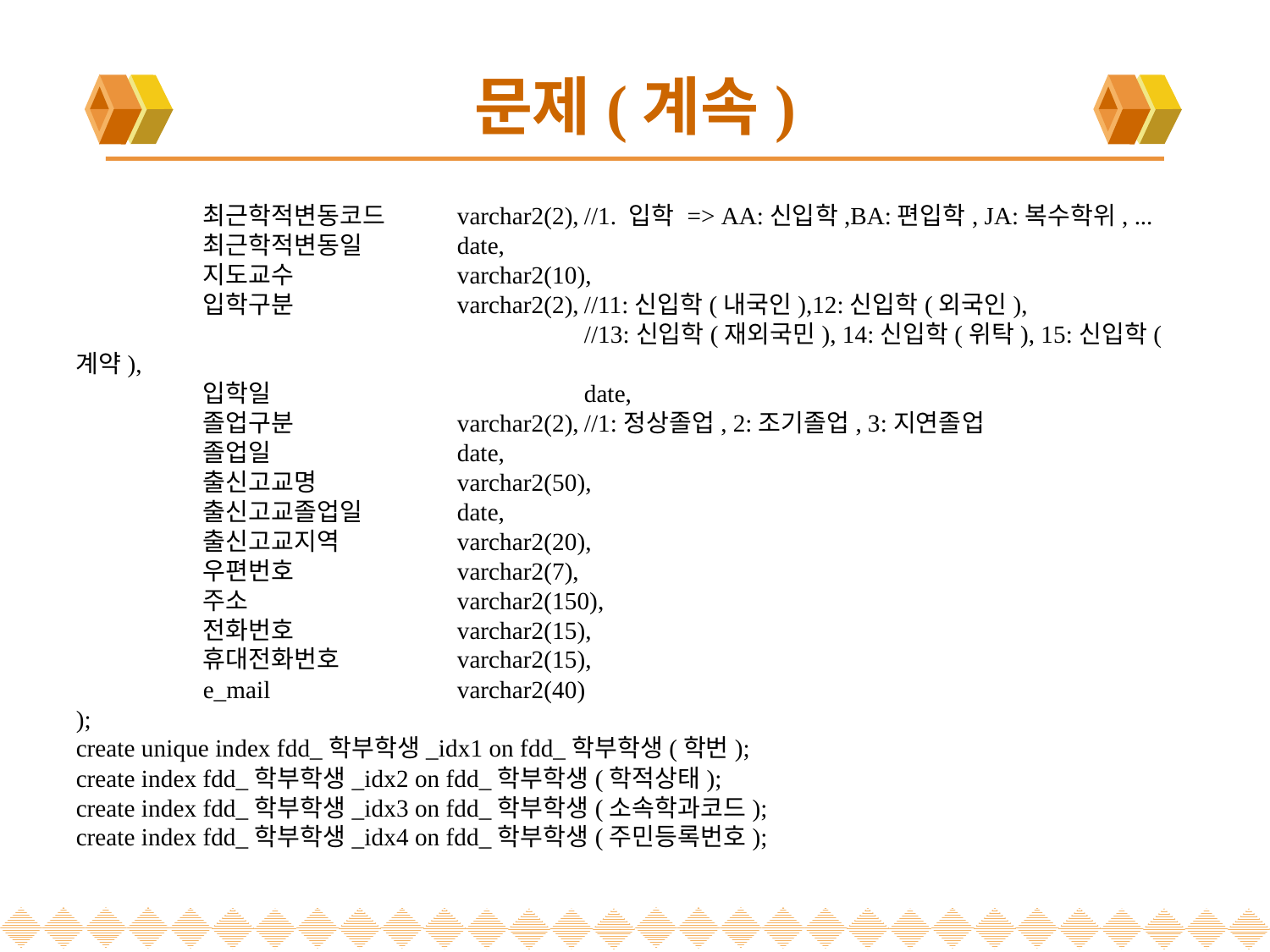

# 문제(계속)
	최근학적변동코드	varchar2(2),	//1. 입학 => AA:신입학,BA:편입학, JA:복수학위, ...
	최근학적변동일	date,
	지도교수		varchar2(10),
	입학구분		varchar2(2),	//11:신입학(내국인),12:신입학(외국인),
				//13:신입학(재외국민), 14:신입학(위탁), 15:신입학(계약),
	입학일			date,
	졸업구분		varchar2(2),	//1:정상졸업, 2:조기졸업, 3:지연졸업
	졸업일		date,
    	출신고교명		varchar2(50),
    	출신고교졸업일	date,
    	출신고교지역	varchar2(20),
	우편번호		varchar2(7),
	주소		varchar2(150),
	전화번호		varchar2(15),
	휴대전화번호	varchar2(15),
	e_mail		varchar2(40)
);
create unique index fdd_학부학생_idx1 on fdd_학부학생(학번);
create index fdd_학부학생_idx2 on fdd_학부학생(학적상태);
create index fdd_학부학생_idx3 on fdd_학부학생(소속학과코드);
create index fdd_학부학생_idx4 on fdd_학부학생(주민등록번호);